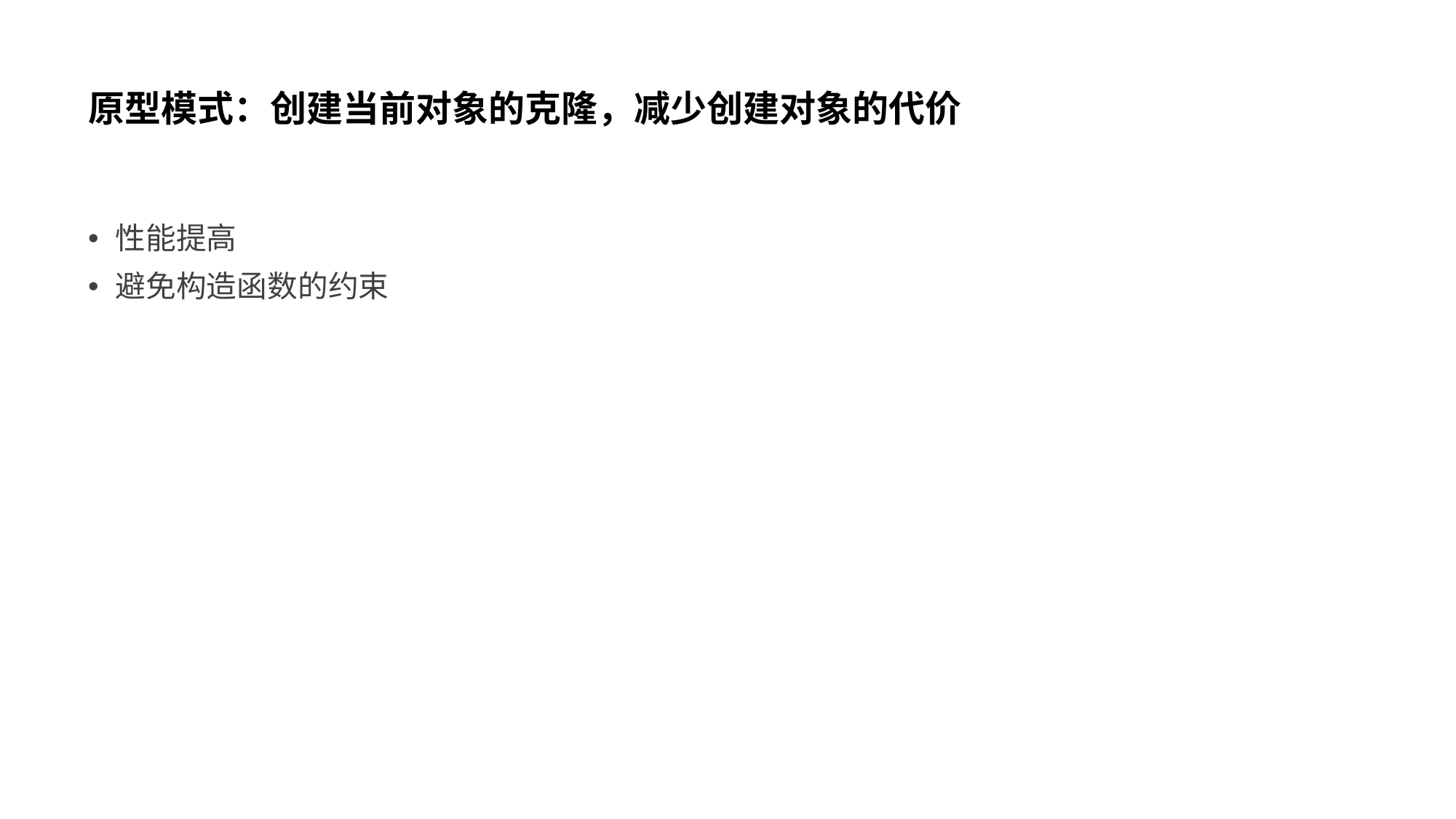

# 原型模式：创建当前对象的克隆，减少创建对象的代价
性能提高
避免构造函数的约束